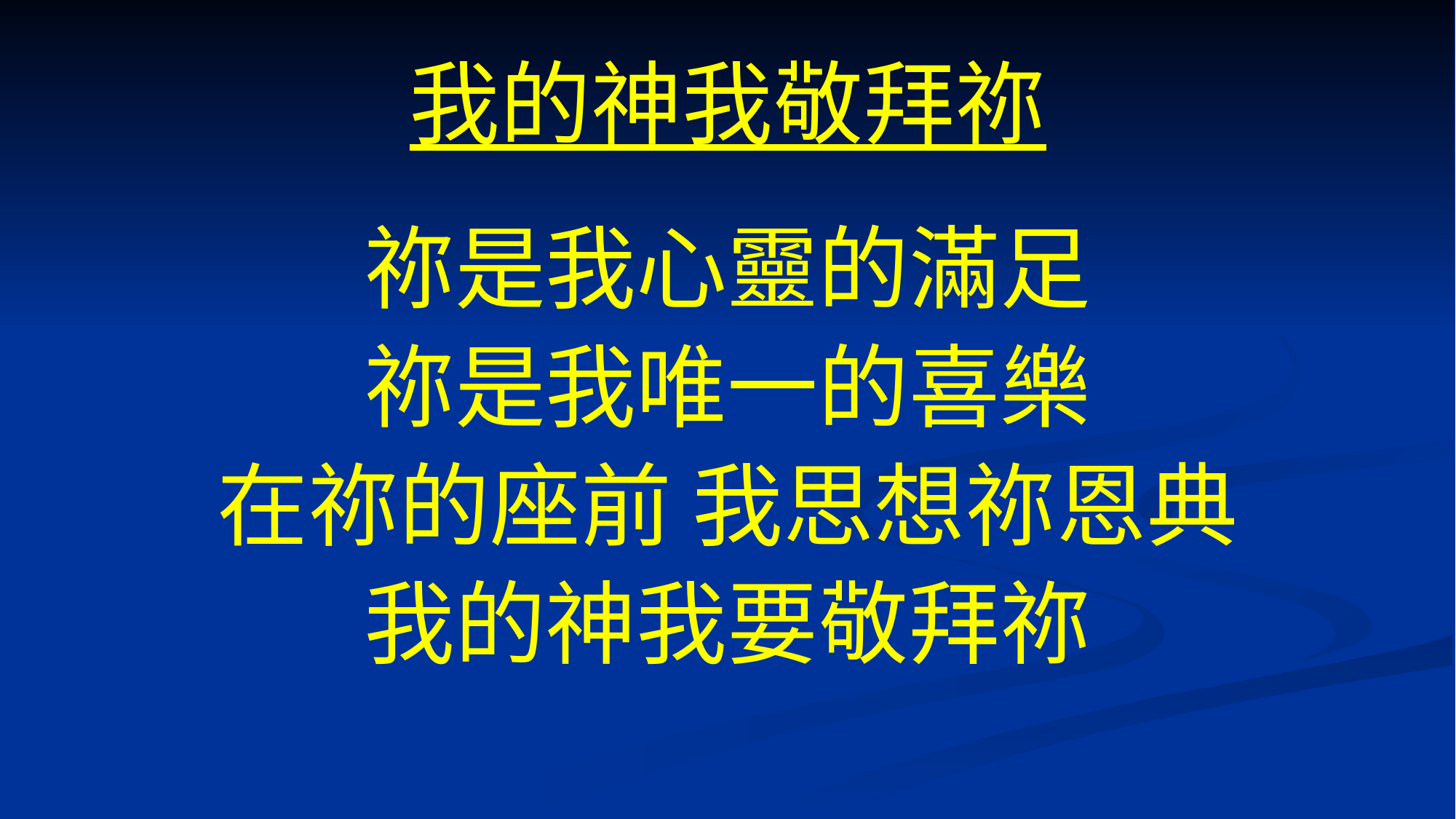

# 我的神我敬拜祢
祢是我心靈的滿足
祢是我唯一的喜樂
在祢的座前 我思想祢恩典
我的神我要敬拜祢